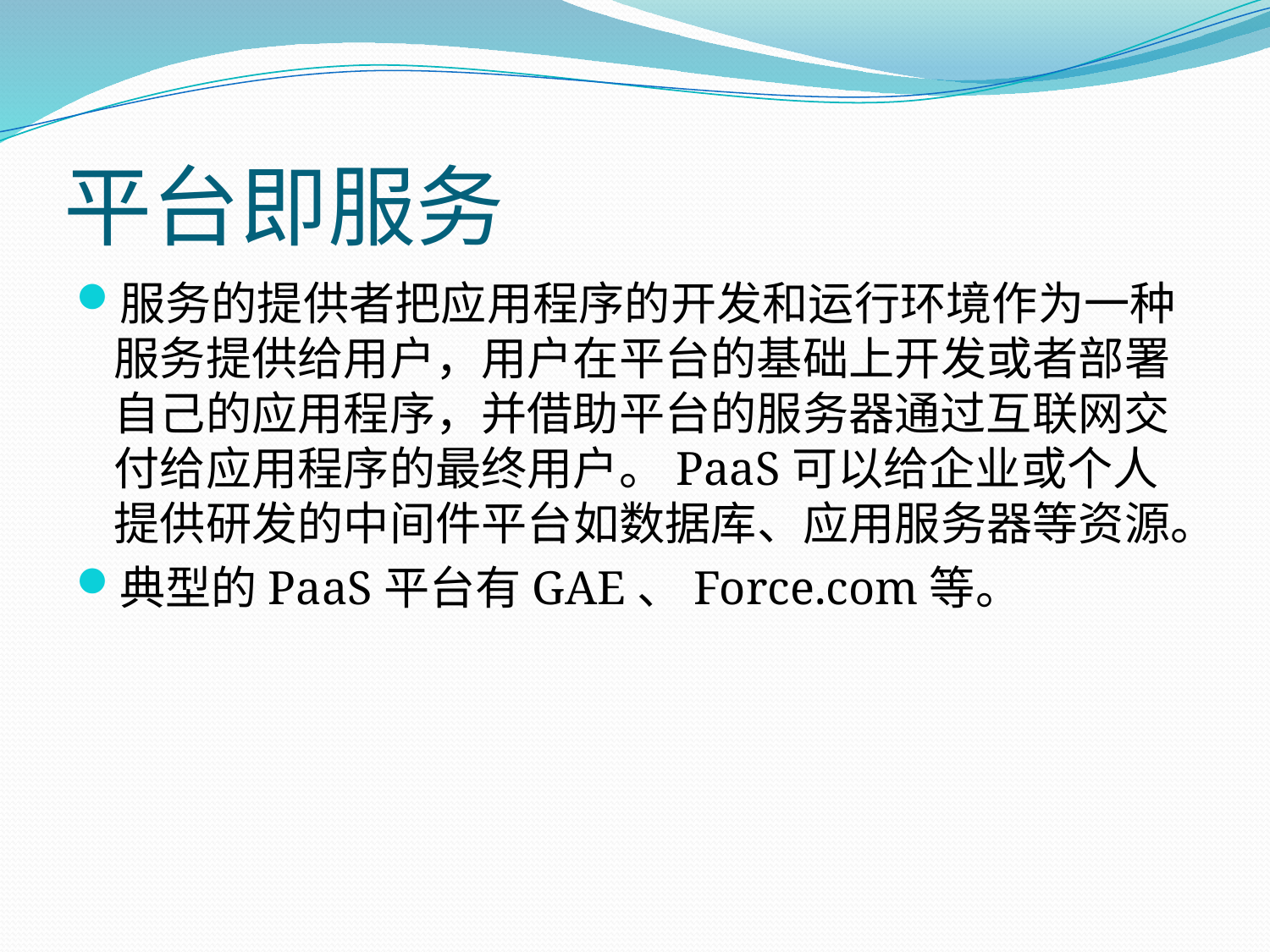

# 平台即服务
服务的提供者把应用程序的开发和运行环境作为一种服务提供给用户，用户在平台的基础上开发或者部署自己的应用程序，并借助平台的服务器通过互联网交付给应用程序的最终用户。PaaS可以给企业或个人提供研发的中间件平台如数据库、应用服务器等资源。
典型的PaaS平台有GAE、Force.com等。